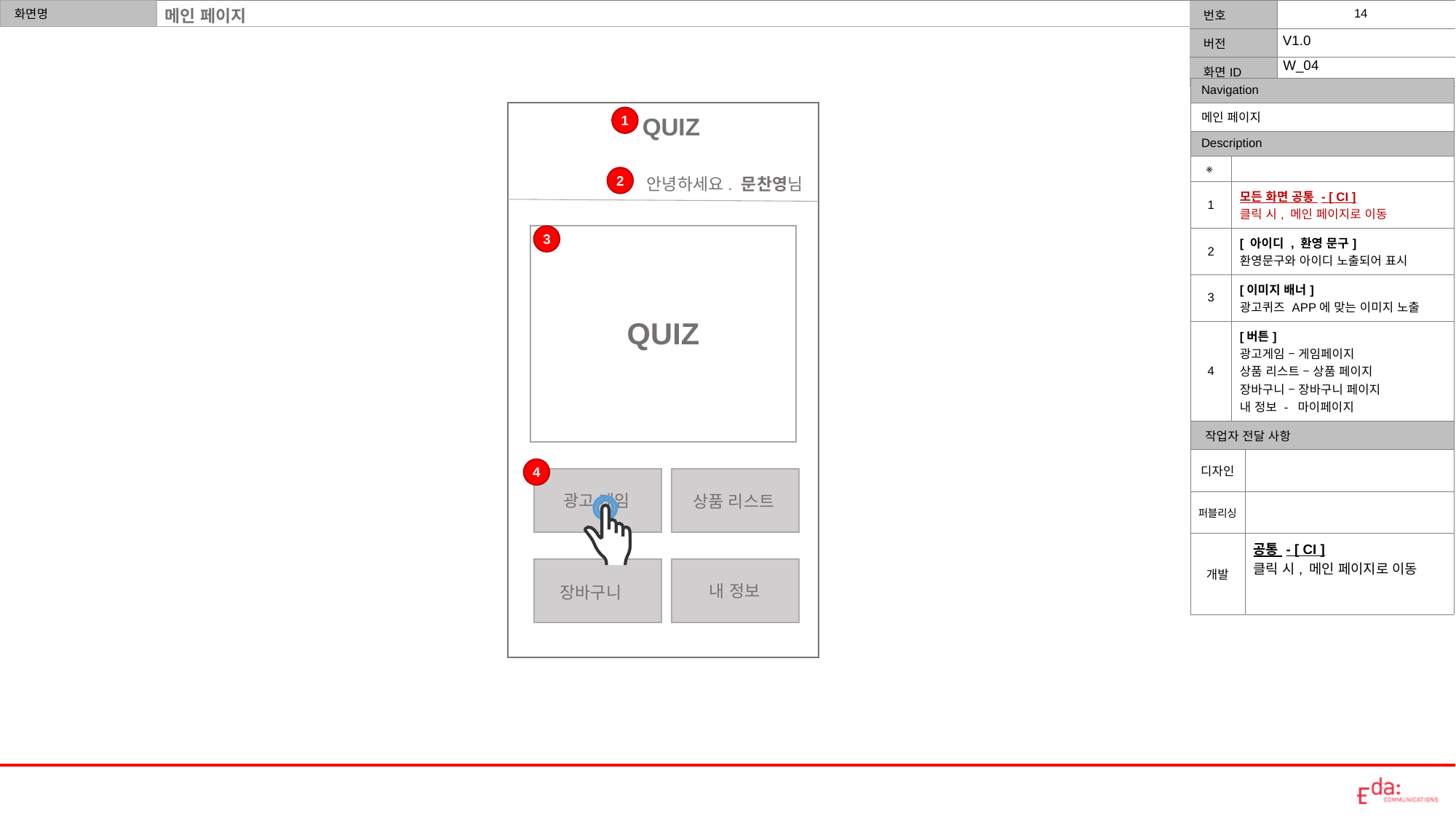

메인 페이지
W_04
| Navigation |  |  |
| --- | --- | --- |
| 메인 페이지 |  |  |
| Description |  |  |
| ※ |  |  |
| 1 | 모든 화면 공통 - [ CI ] 클릭 시, 메인 페이지로 이동 |  |
| 2 | [ 아이디 , 환영 문구] 환영문구와 아이디 노출되어 표시 |  |
| 3 | [이미지 배너] 광고퀴즈 APP에 맞는 이미지 노출 |  |
| 4 | [버튼] 광고게임 – 게임페이지 상품 리스트 – 상품 페이지 장바구니 – 장바구니 페이지 내 정보 - 마이페이지 |  |
| 작업자 전달 사항 |  |  |
| 디자인 |  |  |
| 퍼블리싱 |  |  |
| 개발 |  | 공통 - [ CI ] 클릭 시, 메인 페이지로 이동 |

QUIZ
1
2
안녕하세요. 문찬영님

3
QUIZ
4

광고 게임
상품 리스트

내 정보
장바구니